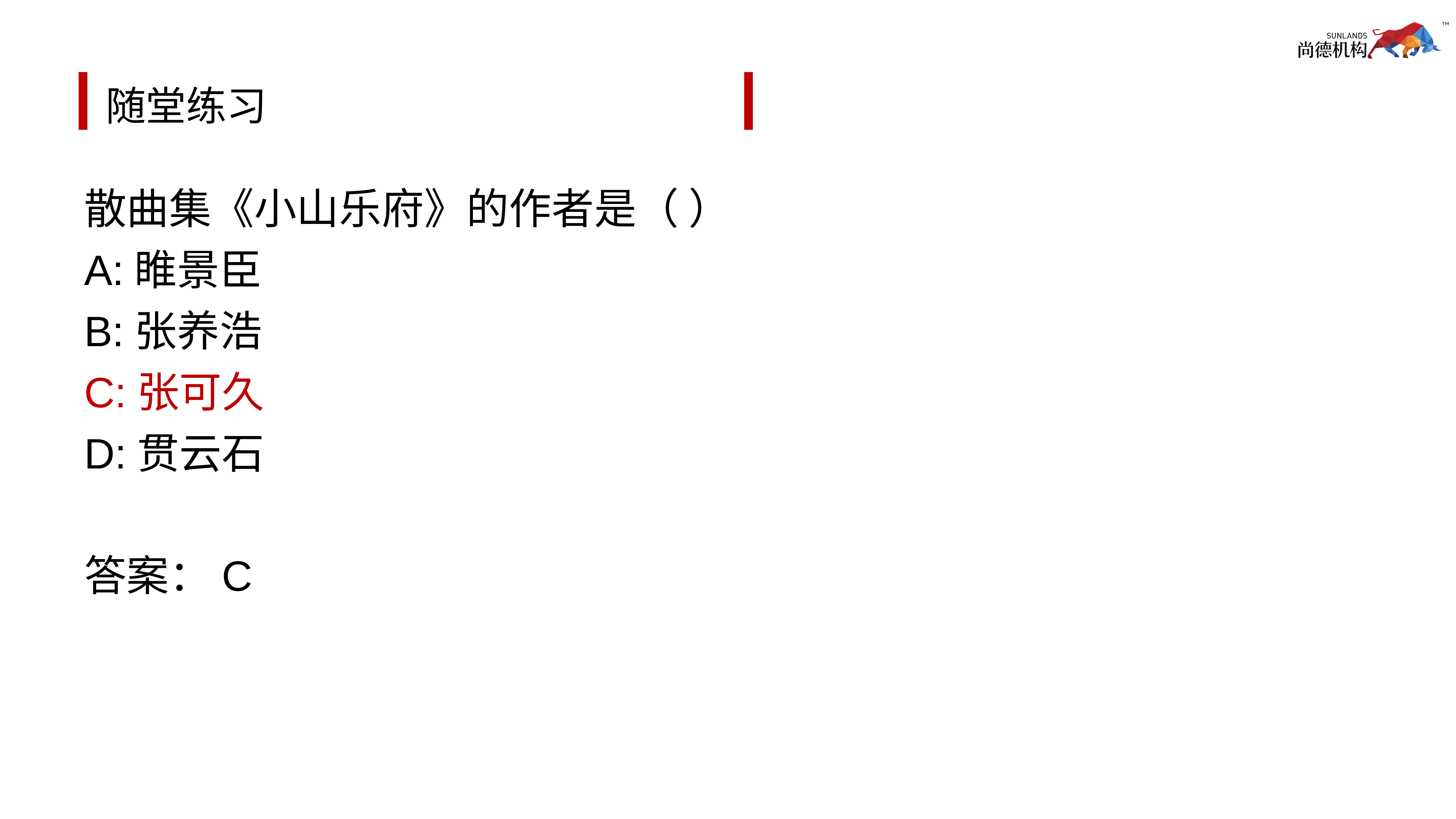

# 随堂练习
散曲集《小山乐府》的作者是（ ）
A:睢景臣
B:张养浩
C:张可久
D:贯云石

答案：C